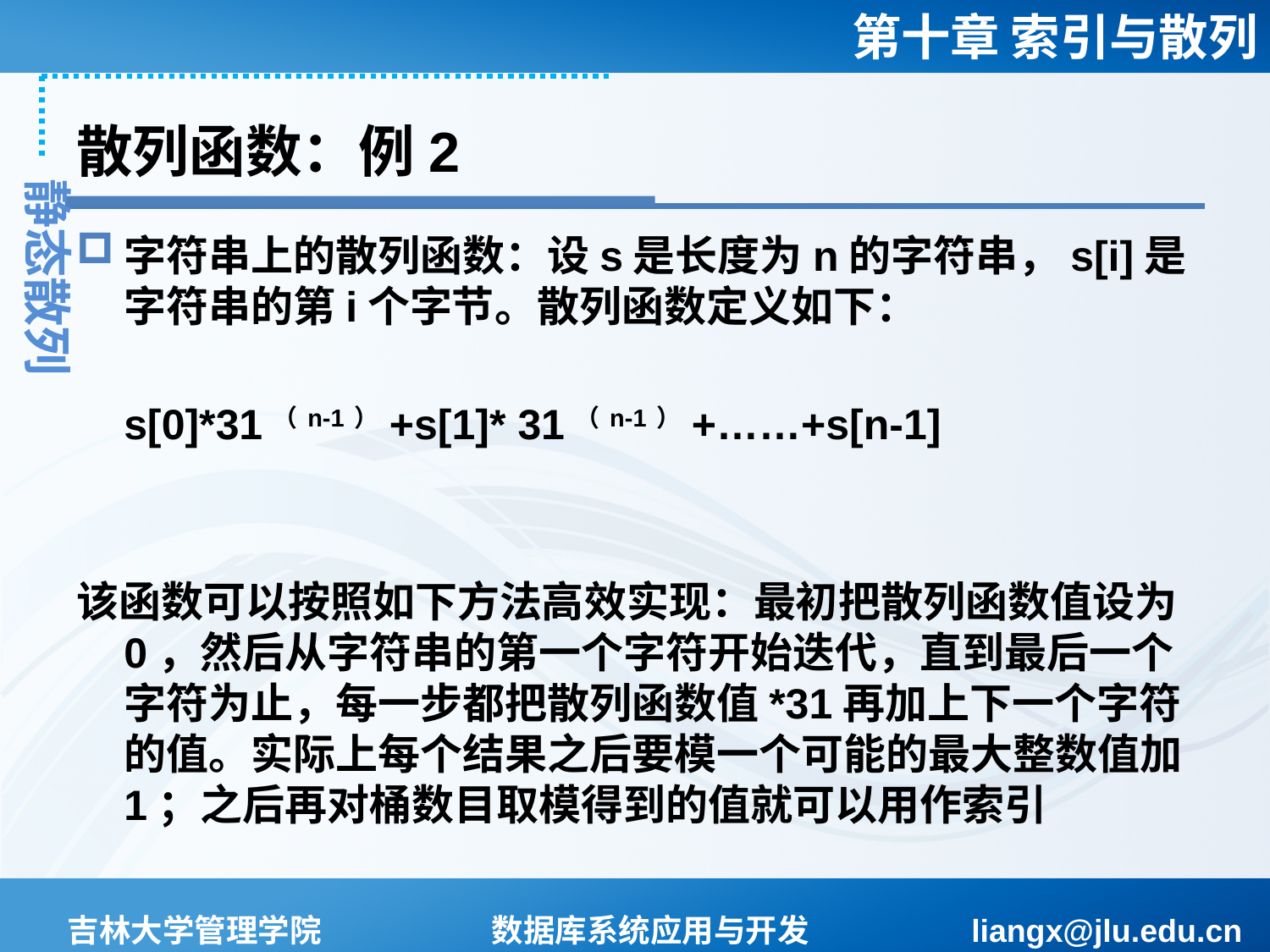

# 散列函数：例2
静态散列

字符串上的散列函数：设s是长度为n的字符串，s[i]是字符串的第i个字节。散列函数定义如下：

	s[0]*31（n-1）+s[1]* 31（n-1）+……+s[n-1]

该函数可以按照如下方法高效实现：最初把散列函数值设为0，然后从字符串的第一个字符开始迭代，直到最后一个字符为止，每一步都把散列函数值*31再加上下一个字符的值。实际上每个结果之后要模一个可能的最大整数值加1；之后再对桶数目取模得到的值就可以用作索引